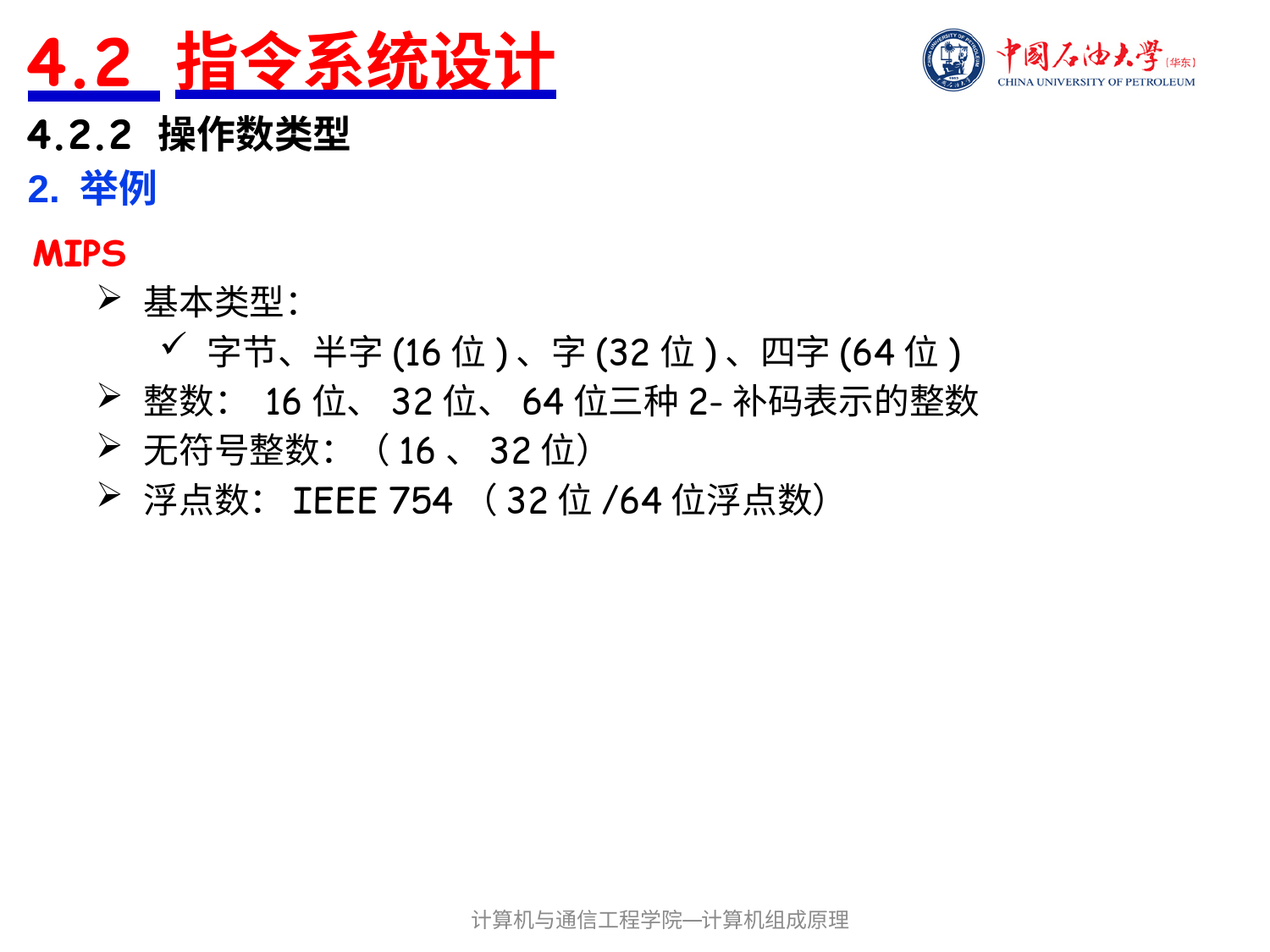

# 4.2 指令系统设计
4.2.2 操作数类型
2. 举例
MIPS
基本类型：
字节、半字(16位)、字(32位)、四字(64位)
整数： 16位、32位、64位三种2-补码表示的整数
无符号整数：（16、32位）
浮点数：IEEE 754（32位/64位浮点数）
计算机与通信工程学院—计算机组成原理
21